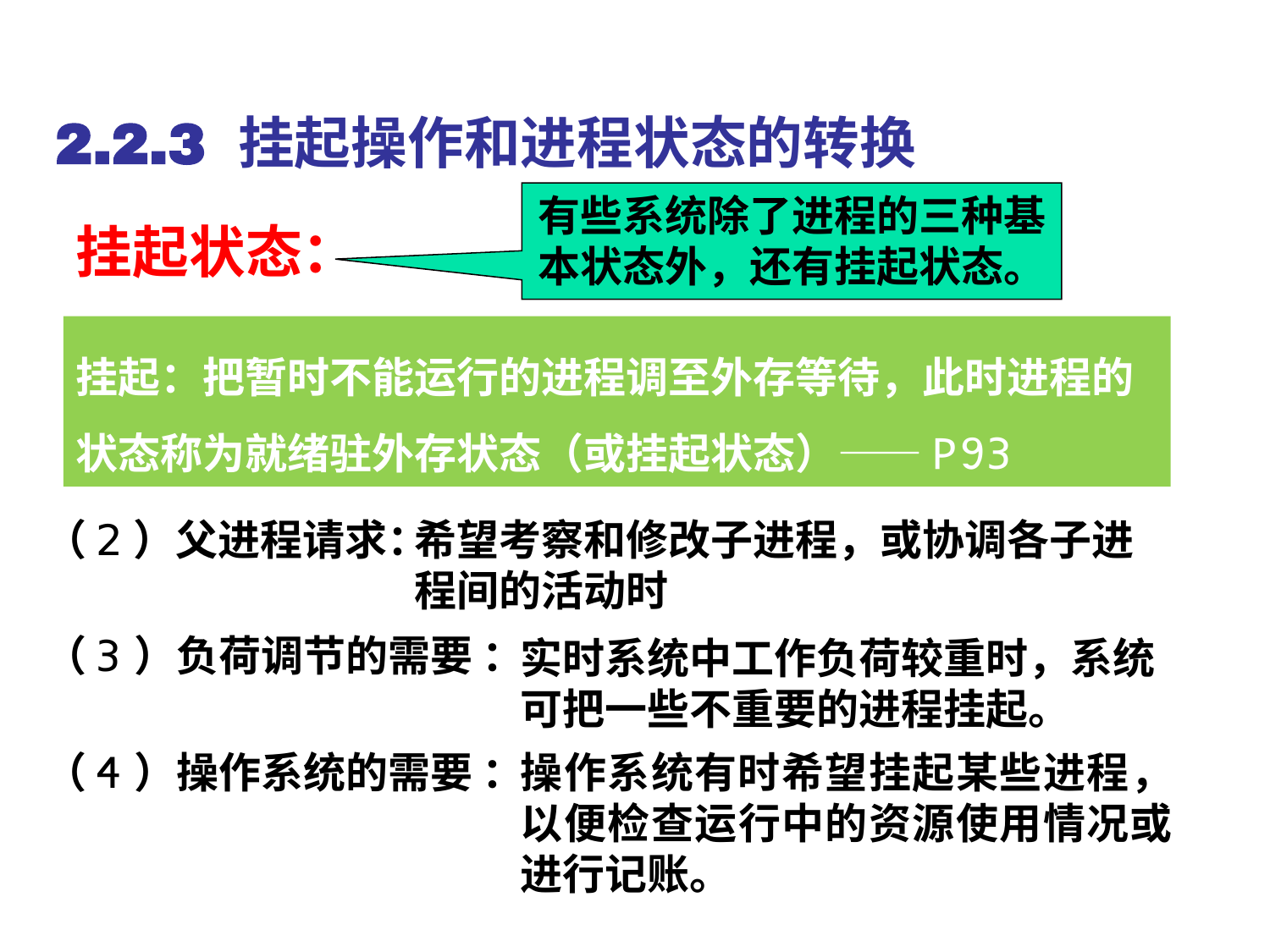

2.2.3 挂起操作和进程状态的转换
有些系统除了进程的三种基本状态外，还有挂起状态。
挂起状态：
1）引入挂起状态的原因：
挂起：把暂时不能运行的进程调至外存等待，此时进程的状态称为就绪驻外存状态（或挂起状态）——P93
（1）终端用户的请求：
当终端用户在自己的程序运行期间发现有可疑问题时，希望暂停执行。
（2）父进程请求：
希望考察和修改子进程，或协调各子进程间的活动时
（3）负荷调节的需要 ：
实时系统中工作负荷较重时，系统可把一些不重要的进程挂起。
（4）操作系统的需要 ：
操作系统有时希望挂起某些进程，以便检查运行中的资源使用情况或进行记账。